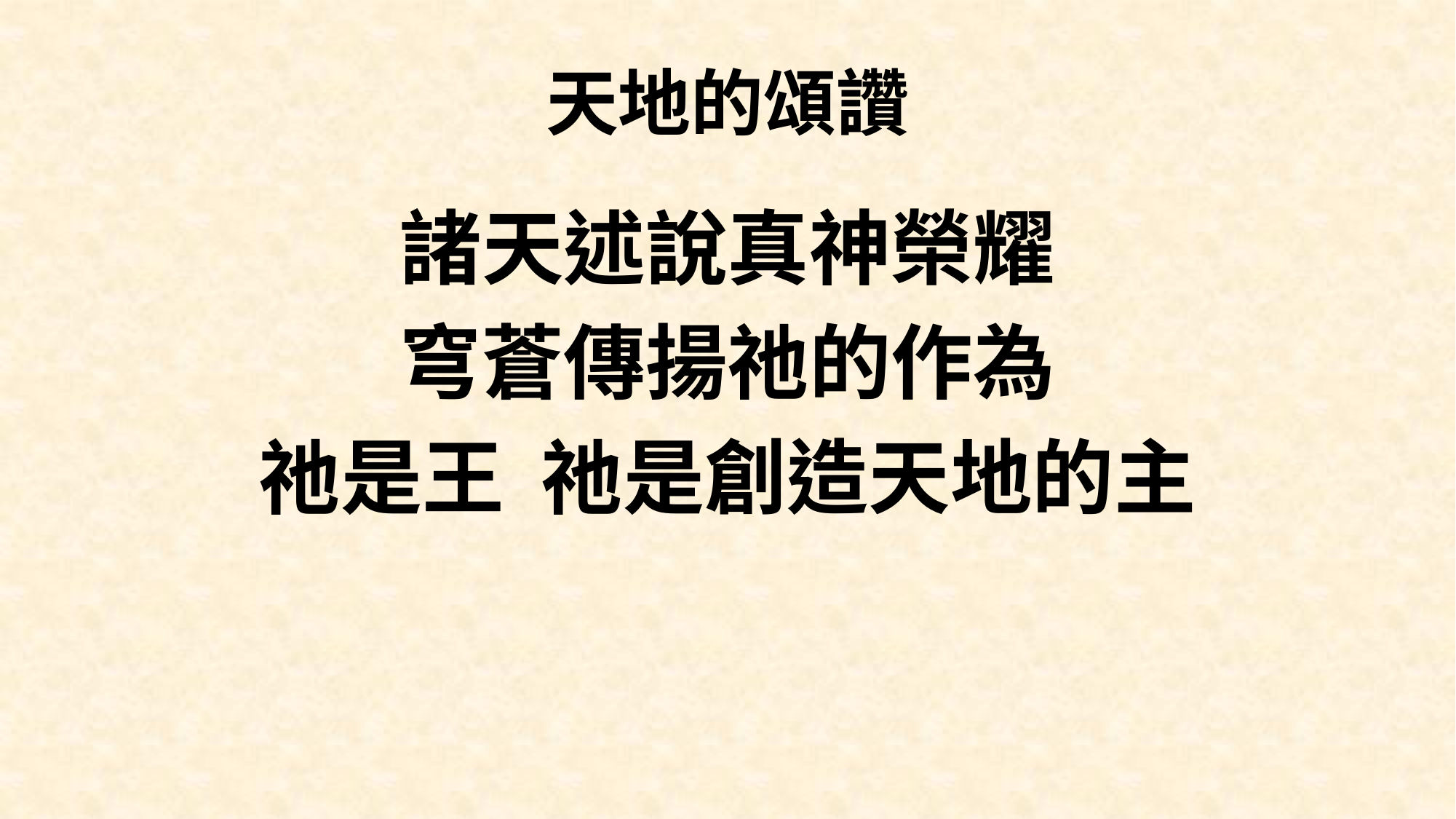

# 天地的頌讚
諸天述說真神榮耀
穹蒼傳揚祂的作為
祂是王  祂是創造天地的主